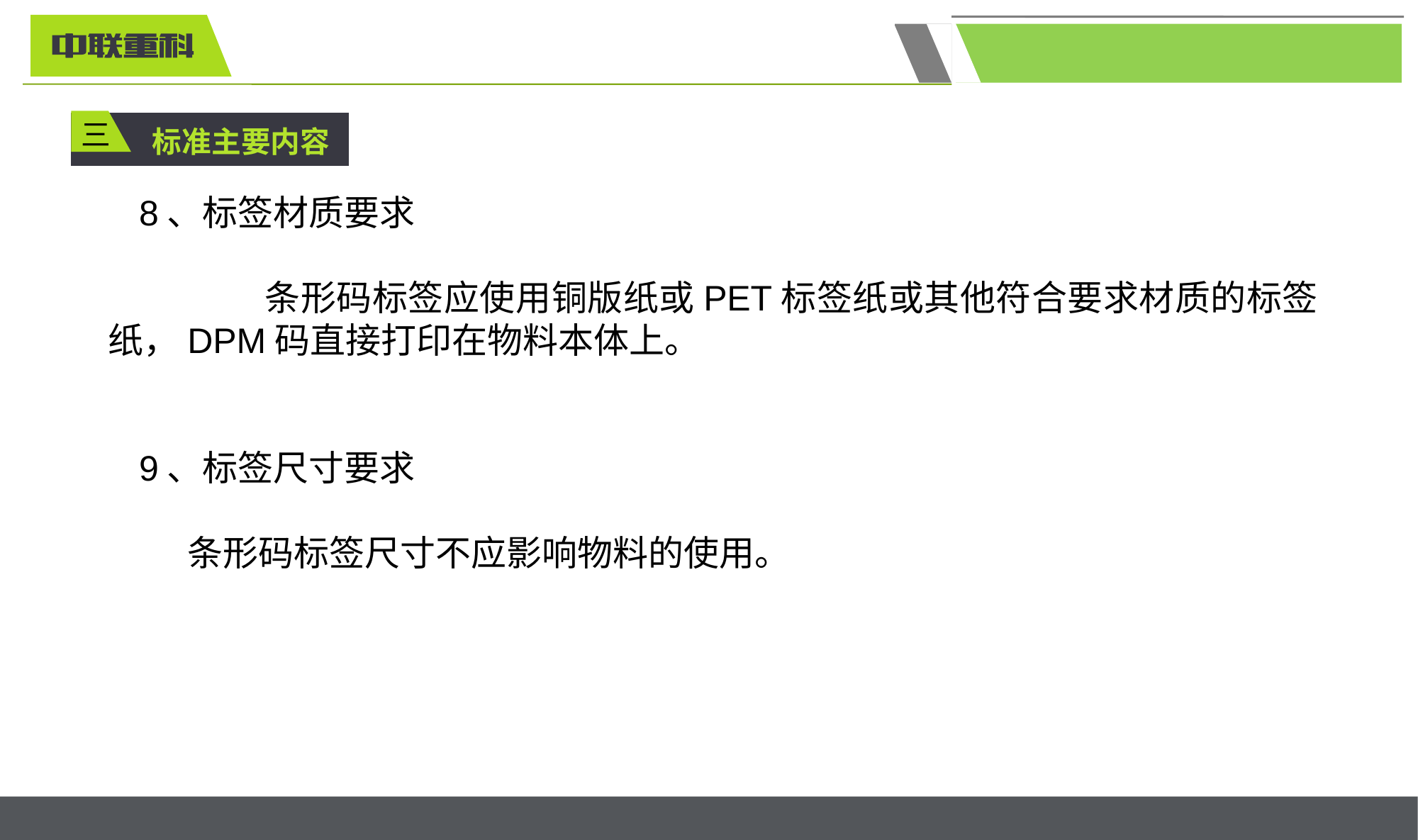

标准主要内容
三

8、标签材质要求

	     条形码标签应使用铜版纸或PET标签纸或其他符合要求材质的标签纸，DPM码直接打印在物料本体上。

9、标签尺寸要求

     条形码标签尺寸不应影响物料的使用。